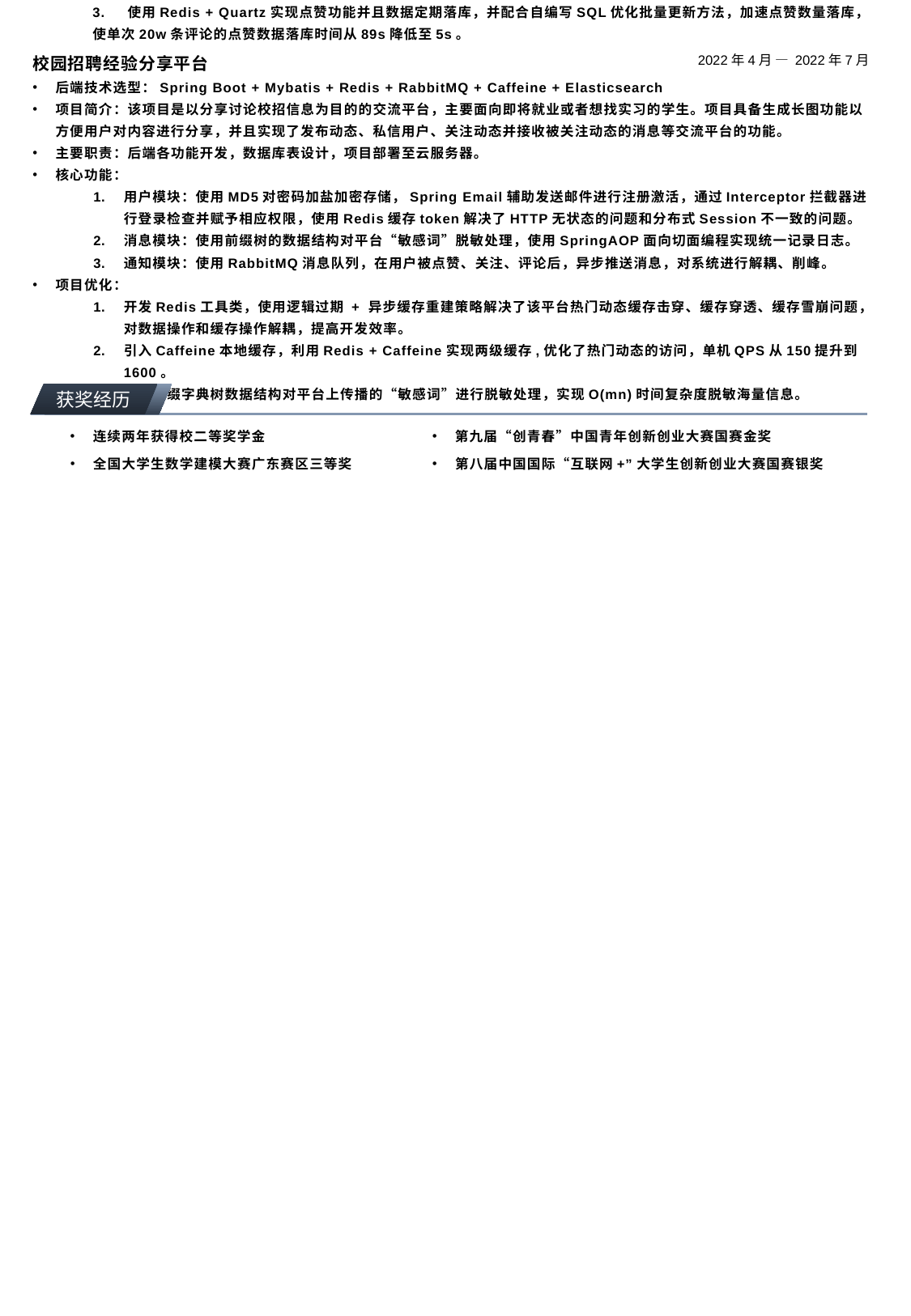

3.    使用Redis + Quartz实现点赞功能并且数据定期落库，并配合自编写SQL优化批量更新方法，加速点赞数量落库，使单次20w条评论的点赞数据落库时间从89s降低至5s。
2022年4月 — 2022年7月
校园招聘经验分享平台
后端技术选型：Spring Boot + Mybatis + Redis + RabbitMQ + Caffeine + Elasticsearch
项目简介：该项目是以分享讨论校招信息为目的的交流平台，主要面向即将就业或者想找实习的学生。项目具备生成长图功能以方便用户对内容进行分享，并且实现了发布动态、私信用户、关注动态并接收被关注动态的消息等交流平台的功能。
主要职责：后端各功能开发，数据库表设计，项目部署至云服务器。
核心功能：
用户模块：使用MD5对密码加盐加密存储，Spring Email辅助发送邮件进行注册激活，通过Interceptor拦截器进行登录检查并赋予相应权限，使用Redis缓存token解决了HTTP无状态的问题和分布式Session不一致的问题。
消息模块：使用前缀树的数据结构对平台“敏感词”脱敏处理，使用SpringAOP面向切面编程实现统一记录日志。
通知模块：使用RabbitMQ消息队列，在用户被点赞、关注、评论后，异步推送消息，对系统进行解耦、削峰。
项目优化：
开发Redis工具类，使用逻辑过期 + 异步缓存重建策略解决了该平台热门动态缓存击穿、缓存穿透、缓存雪崩问题，对数据操作和缓存操作解耦，提高开发效率。
引入Caffeine本地缓存，利用Redis + Caffeine实现两级缓存,优化了热门动态的访问，单机QPS从150提升到1600。
构建前缀字典树数据结构对平台上传播的“敏感词”进行脱敏处理，实现O(mn)时间复杂度脱敏海量信息。
获奖经历

连续两年获得校二等奖学金
第九届“创青春”中国青年创新创业大赛国赛金奖
全国大学生数学建模大赛广东赛区三等奖
第八届中国国际“互联网+”大学生创新创业大赛国赛银奖